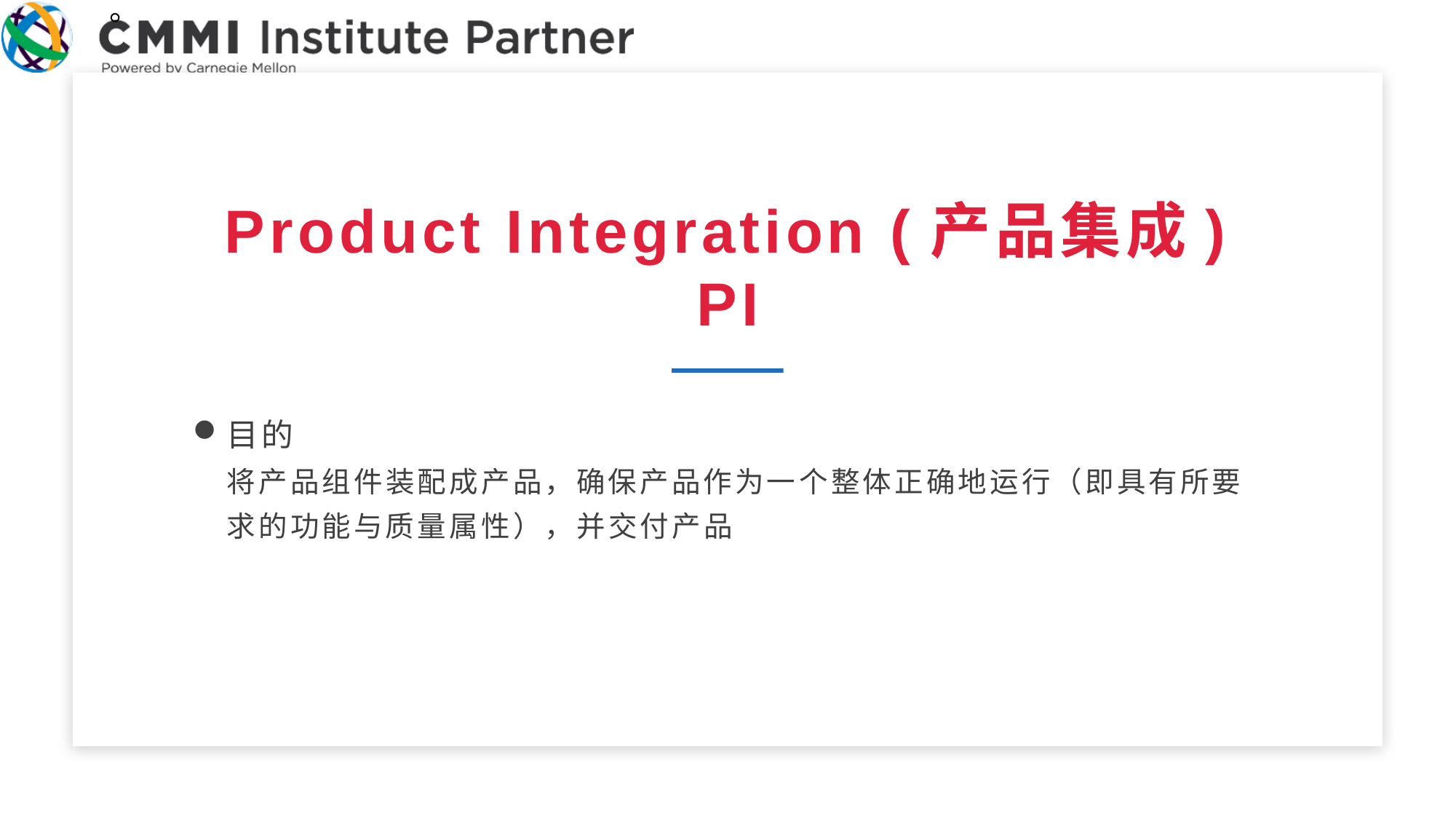

。

Product Integration (产品集成) PI

目的
将产品组件装配成产品，确保产品作为一个整体正确地运行（即具有所要求的功能与质量属性），并交付产品